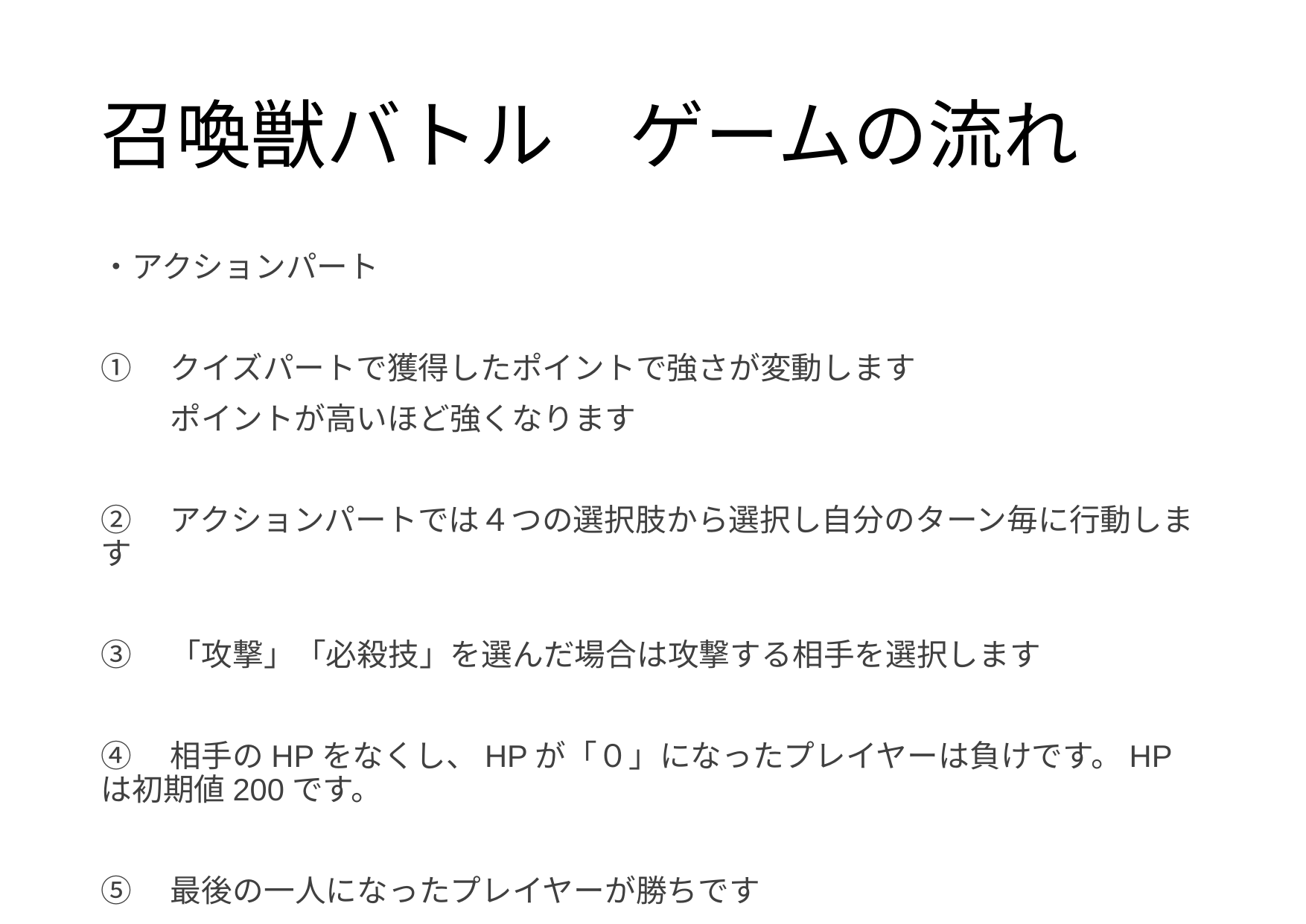

# 召喚獣バトル　ゲームの流れ
・アクションパート

①　クイズパートで獲得したポイントで強さが変動します
　　 ポイントが高いほど強くなります

②　アクションパートでは４つの選択肢から選択し自分のターン毎に行動します

③　「攻撃」「必殺技」を選んだ場合は攻撃する相手を選択します

④　相手のHPをなくし、HPが「０」になったプレイヤーは負けです。HPは初期値200です。

⑤　最後の一人になったプレイヤーが勝ちです